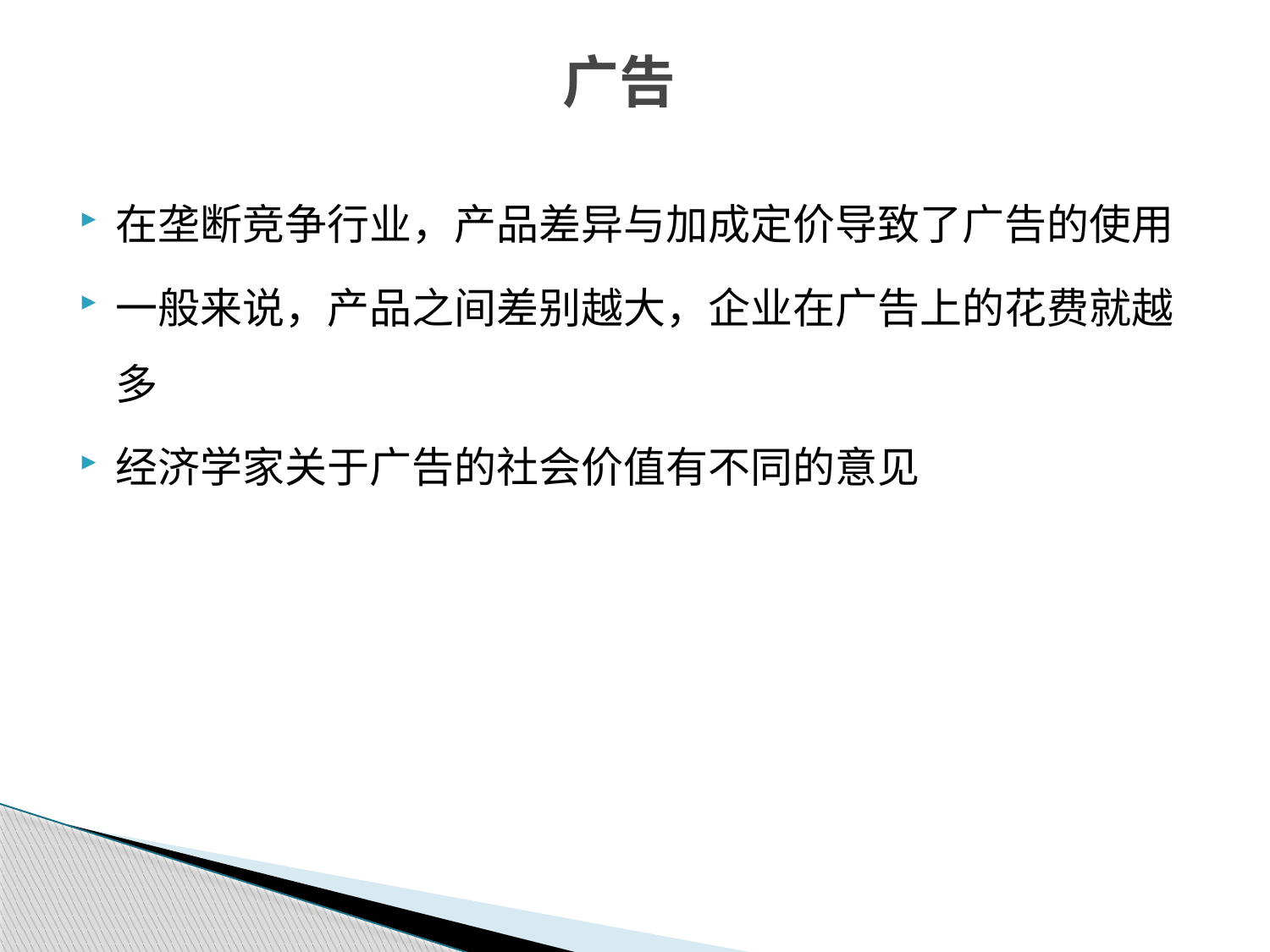

广告
在垄断竞争行业，产品差异与加成定价导致了广告的使用
一般来说，产品之间差别越大，企业在广告上的花费就越多
经济学家关于广告的社会价值有不同的意见